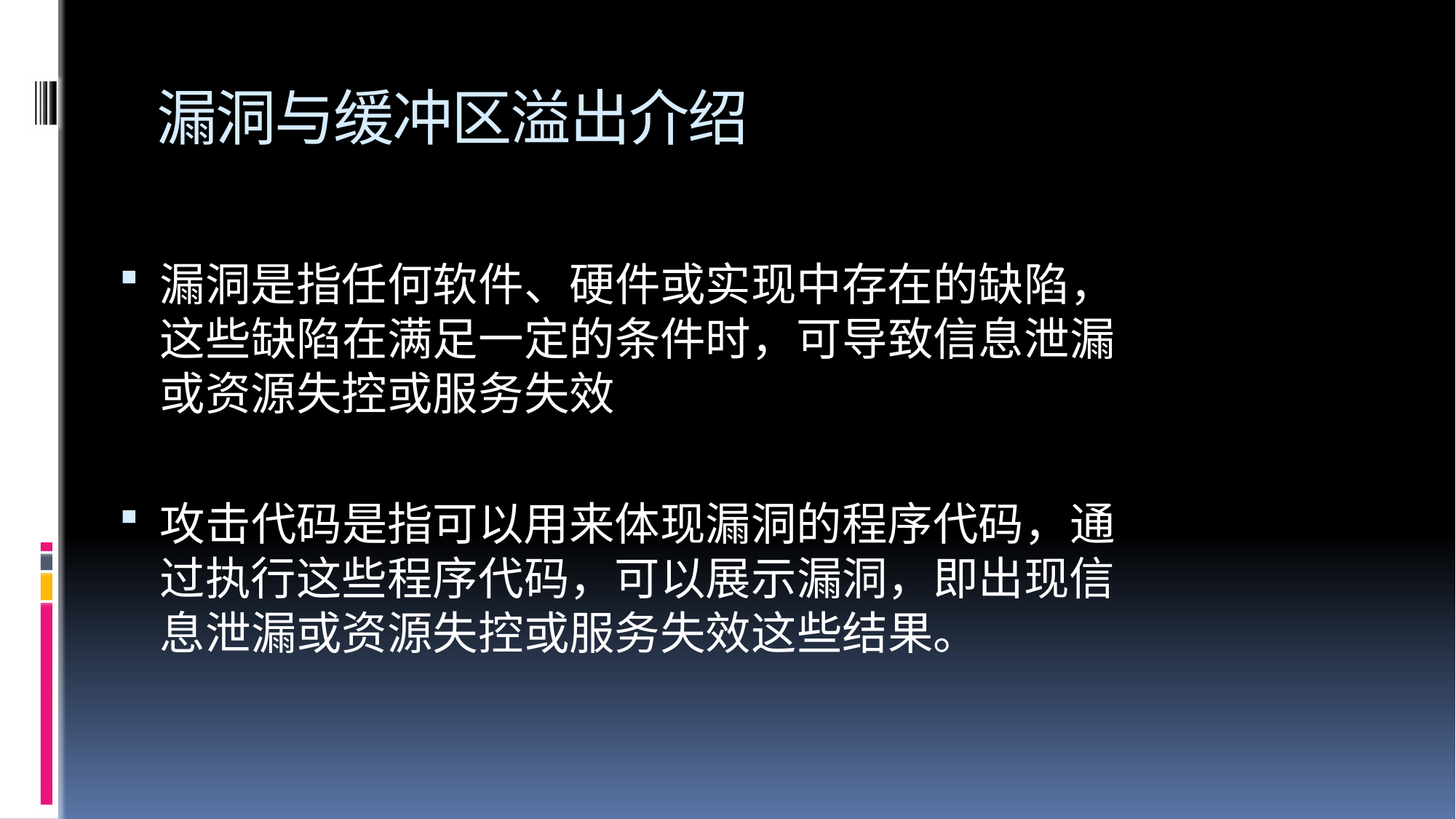

# 漏洞与缓冲区溢出介绍
漏洞是指任何软件、硬件或实现中存在的缺陷，这些缺陷在满足一定的条件时，可导致信息泄漏或资源失控或服务失效

攻击代码是指可以用来体现漏洞的程序代码，通过执行这些程序代码，可以展示漏洞，即出现信息泄漏或资源失控或服务失效这些结果。